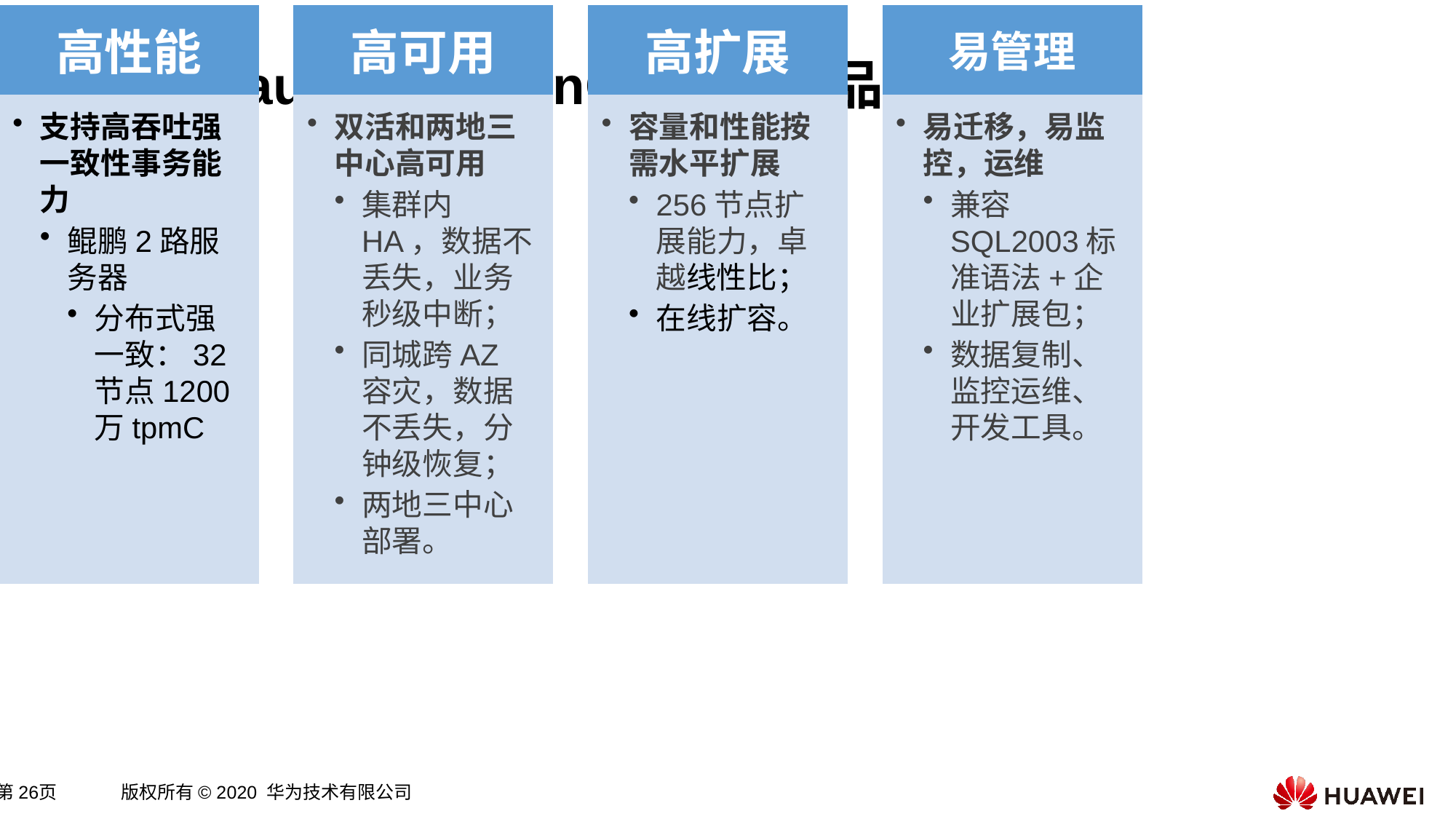

# GaussDB(openGauss)产品优势
高性能
支持高吞吐强一致性事务能力
鲲鹏2路服务器
分布式强一致：32节点1200万tpmC
高可用
双活和两地三中心高可用
集群内HA，数据不丢失，业务秒级中断；
同城跨AZ容灾，数据不丢失，分钟级恢复；
两地三中心部署。
高扩展
容量和性能按需水平扩展
256节点扩展能力，卓越线性比；
在线扩容。
易管理
易迁移，易监控，运维
兼容SQL2003标准语法+企业扩展包；
数据复制、监控运维、开发工具。